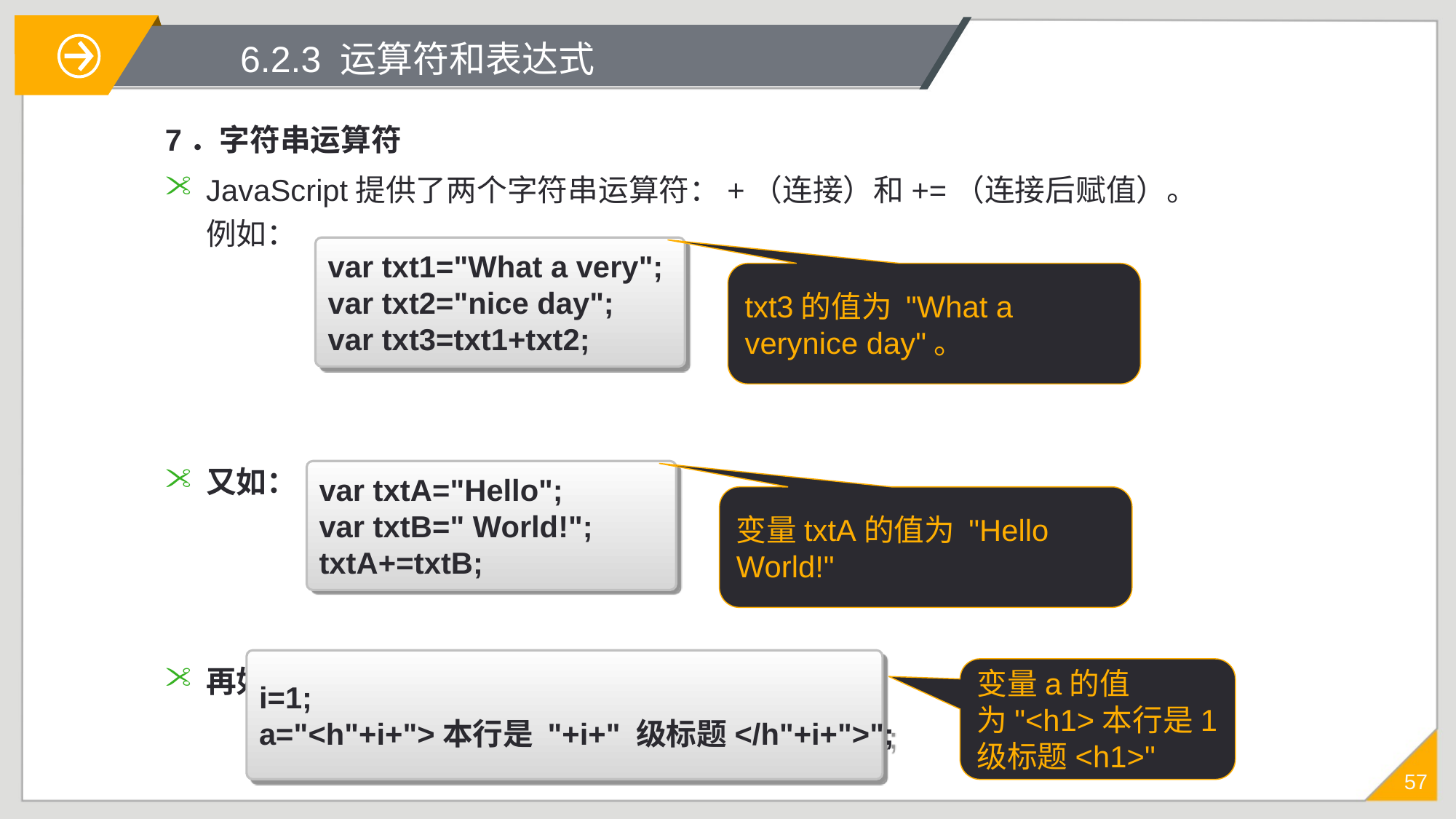

# 6.2.3 运算符和表达式
7．字符串运算符
JavaScript提供了两个字符串运算符：+（连接）和+=（连接后赋值）。例如：

又如：

再如：

var txt1="What a very";
var txt2="nice day";
var txt3=txt1+txt2;
txt3的值为 "What a verynice day"。
var txtA="Hello";
var txtB=" World!";
txtA+=txtB;
变量txtA的值为 "Hello World!"
i=1;
a="<h"+i+">本行是 "+i+" 级标题</h"+i+">";
变量a的值为"<h1>本行是1级标题<h1>"